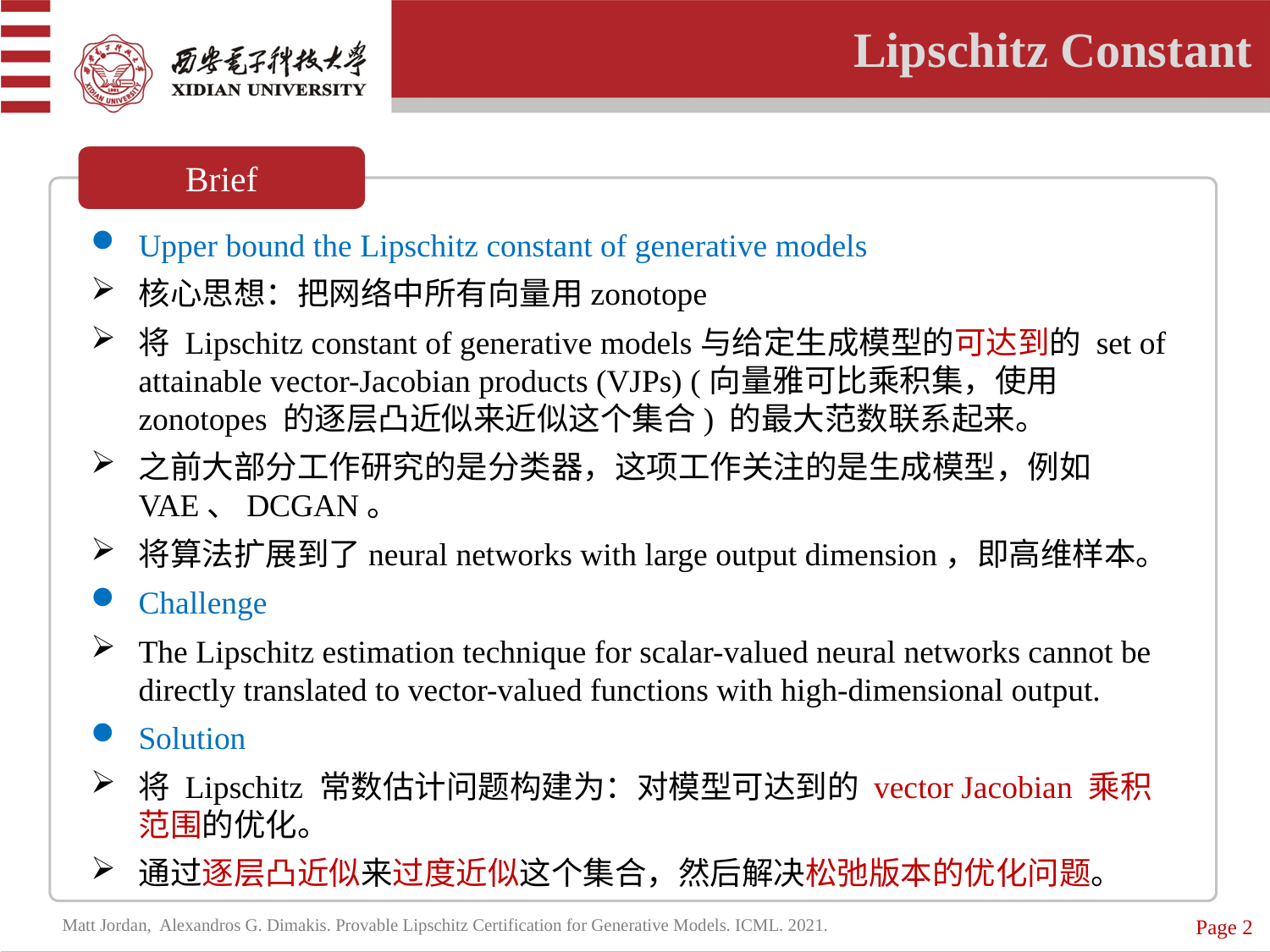

Lipschitz Constant
Brief

Upper bound the Lipschitz constant of generative models
核心思想：把网络中所有向量用zonotope
将 Lipschitz constant of generative models与给定生成模型的可达到的 set of attainable vector-Jacobian products (VJPs) (向量雅可比乘积集，使用 zonotopes 的逐层凸近似来近似这个集合) 的最大范数联系起来。
之前大部分工作研究的是分类器，这项工作关注的是生成模型，例如VAE、DCGAN。
将算法扩展到了neural networks with large output dimension，即高维样本。
Challenge
The Lipschitz estimation technique for scalar-valued neural networks cannot be directly translated to vector-valued functions with high-dimensional output.
Solution
将 Lipschitz 常数估计问题构建为：对模型可达到的 vector Jacobian 乘积范围的优化。
通过逐层凸近似来过度近似这个集合，然后解决松弛版本的优化问题。
Page 2
Matt Jordan,  Alexandros G. Dimakis. Provable Lipschitz Certification for Generative Models. ICML. 2021.